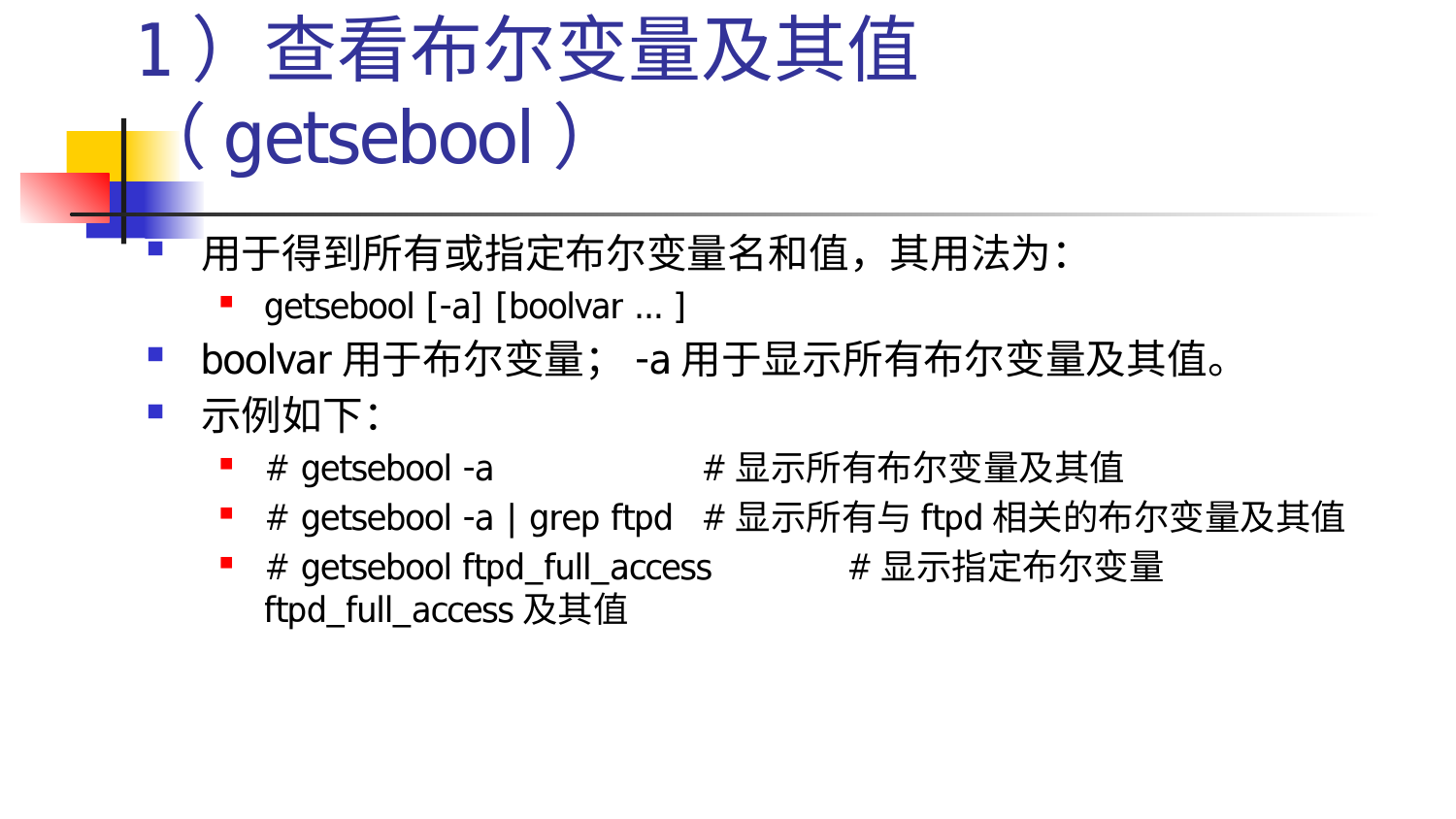

# 1）查看布尔变量及其值（getsebool）
用于得到所有或指定布尔变量名和值，其用法为：
getsebool [-a] [boolvar … ]
boolvar用于布尔变量；-a用于显示所有布尔变量及其值。
示例如下：
# getsebool -a 		#显示所有布尔变量及其值
# getsebool -a | grep ftpd 	#显示所有与ftpd相关的布尔变量及其值
# getsebool ftpd_full_access 	#显示指定布尔变量ftpd_full_access及其值